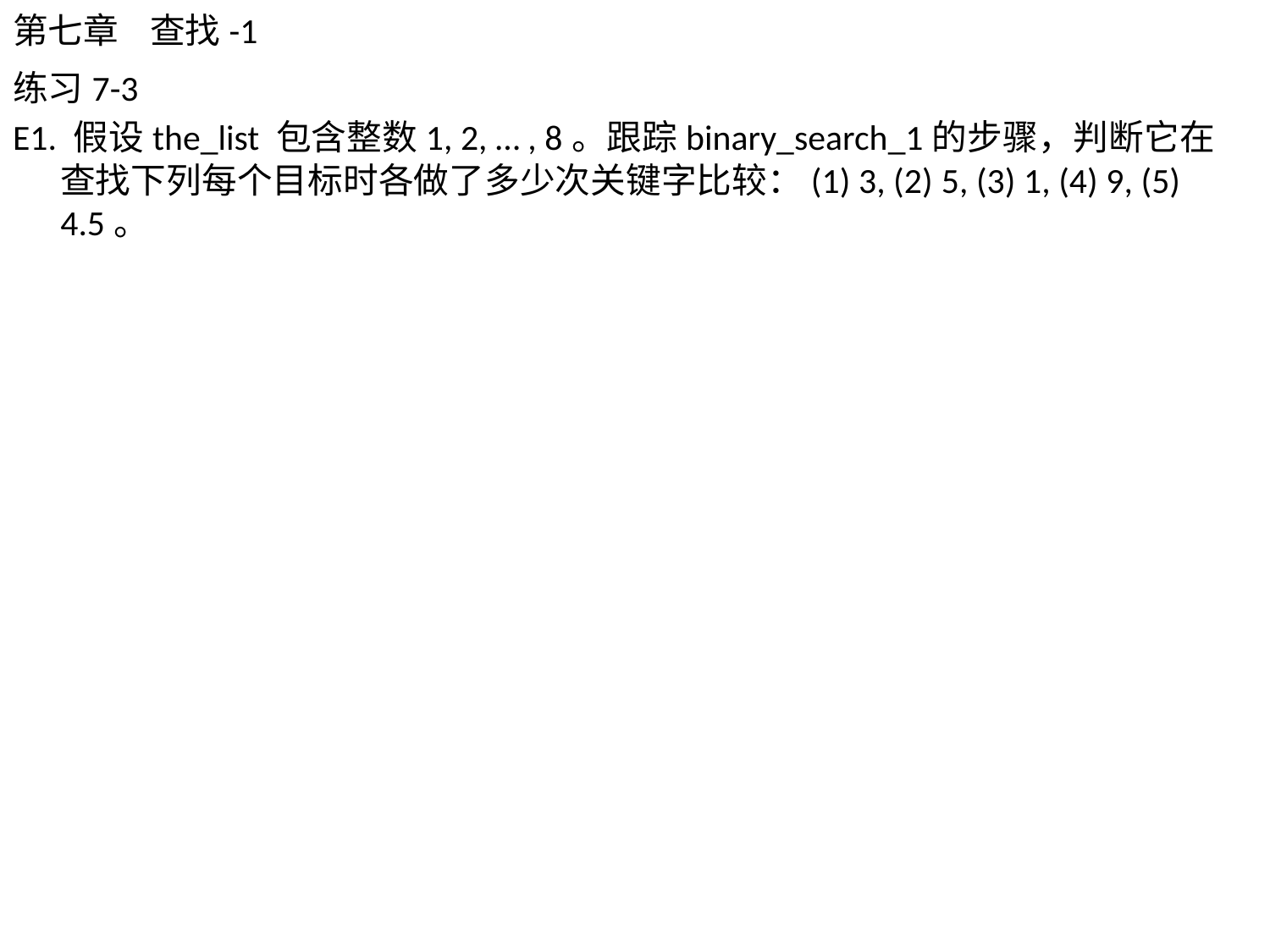

# 第七章    查找-1
练习7-3
E1. 假设the_list 包含整数1, 2, … , 8。跟踪binary_search_1的步骤，判断它在查找下列每个目标时各做了多少次关键字比较：(1) 3, (2) 5, (3) 1, (4) 9, (5) 4.5。